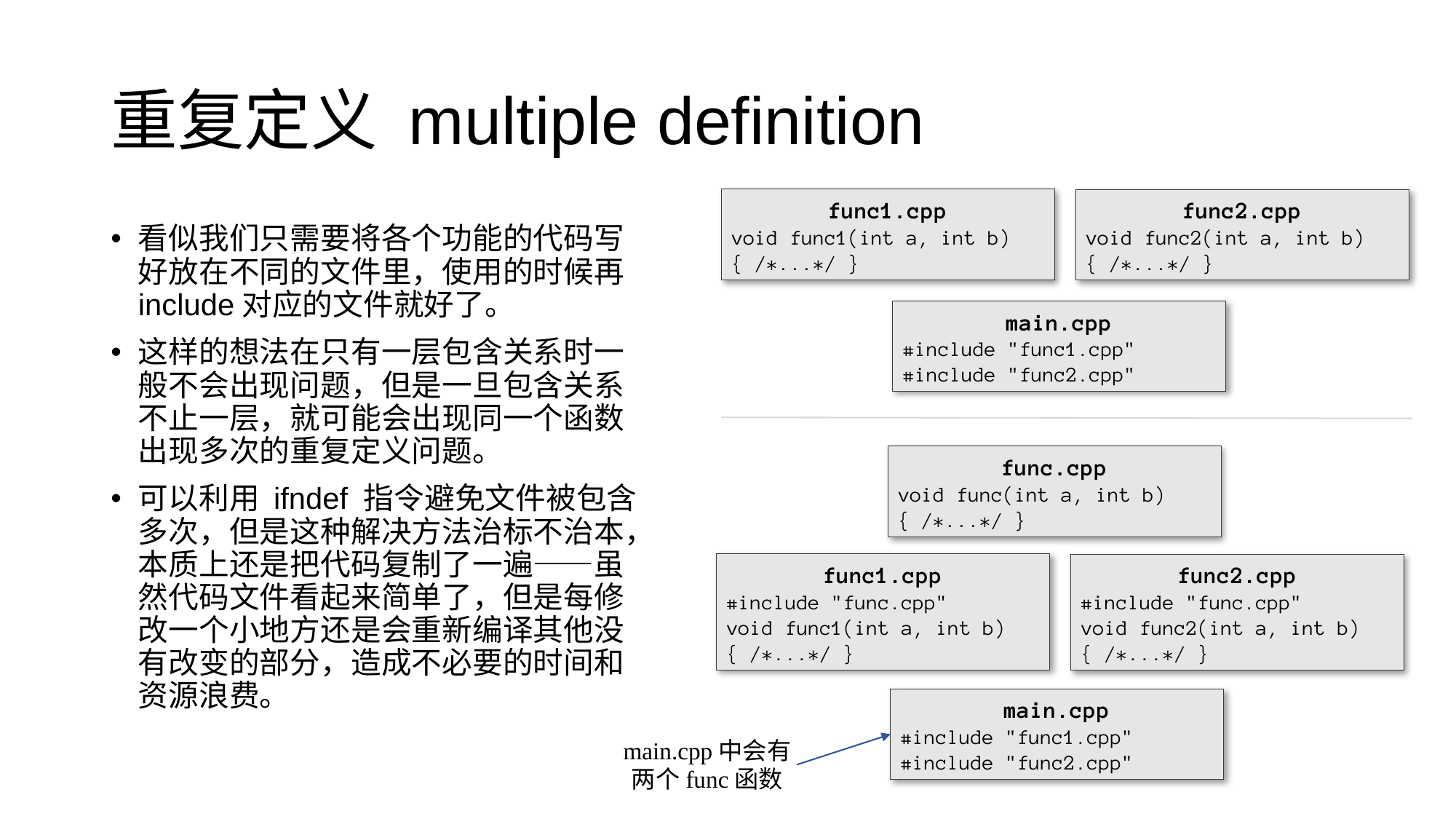

# 重复定义 multiple definition
func1.cpp
void func1(int a, int b)
{ /*...*/ }
func2.cpp
void func2(int a, int b)
{ /*...*/ }
看似我们只需要将各个功能的代码写好放在不同的文件里，使用的时候再include对应的文件就好了。
这样的想法在只有一层包含关系时一般不会出现问题，但是一旦包含关系不止一层，就可能会出现同一个函数出现多次的重复定义问题。
可以利用 ifndef 指令避免文件被包含多次，但是这种解决方法治标不治本，本质上还是把代码复制了一遍——虽然代码文件看起来简单了，但是每修改一个小地方还是会重新编译其他没有改变的部分，造成不必要的时间和资源浪费。
main.cpp
#include "func1.cpp"
#include "func2.cpp"
func.cpp
void func(int a, int b)
{ /*...*/ }
func1.cpp
#include "func.cpp"
void func1(int a, int b)
{ /*...*/ }
func2.cpp
#include "func.cpp"
void func2(int a, int b)
{ /*...*/ }
main.cpp
#include "func1.cpp"
#include "func2.cpp"
main.cpp中会有两个func函数